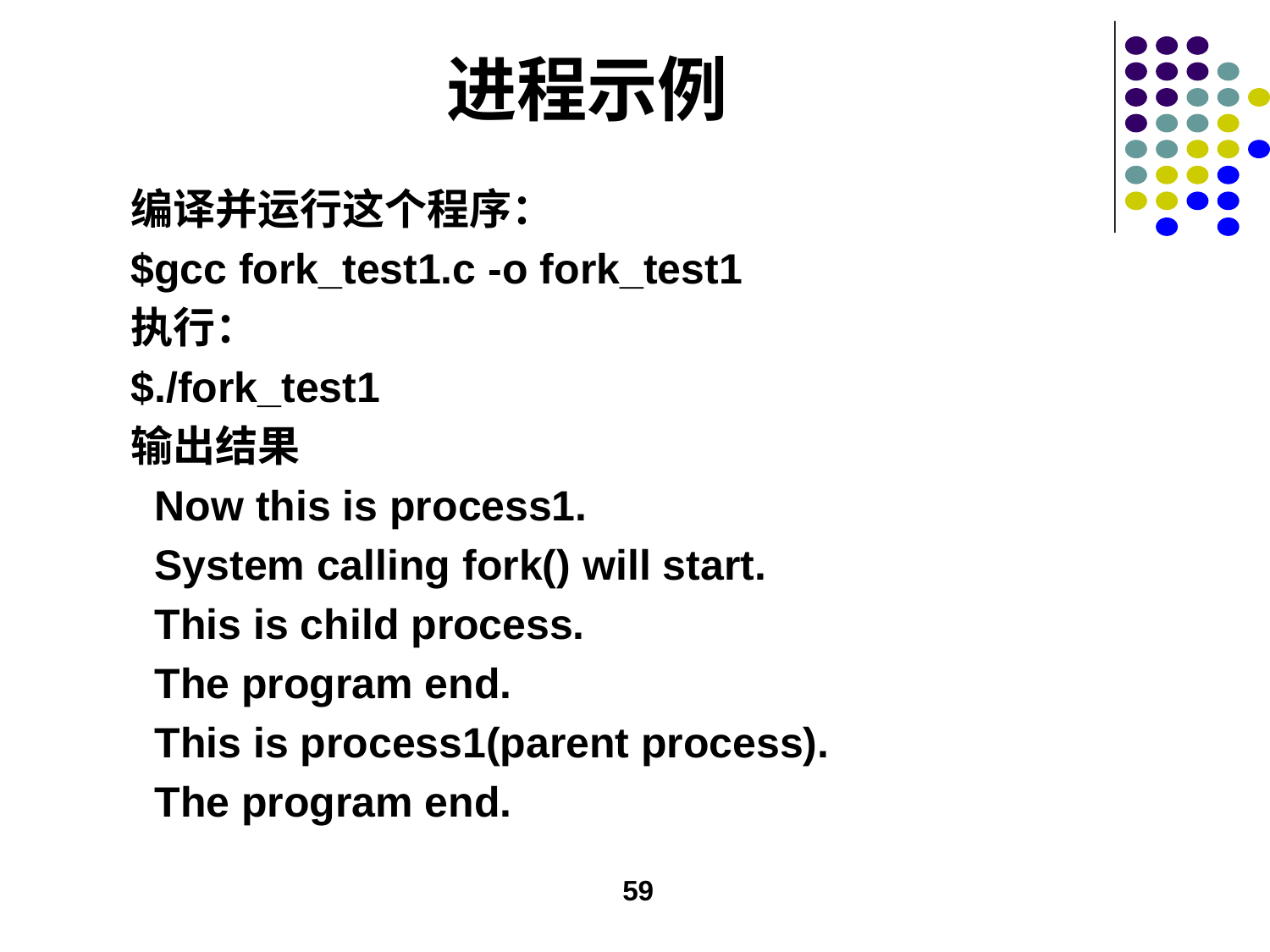

# 进程示例
编译并运行这个程序：
$gcc fork_test1.c -o fork_test1
执行：
$./fork_test1
输出结果
  Now this is process1.
  System calling fork() will start.
  This is child process.
  The program end.
  This is process1(parent process).
  The program end.

59